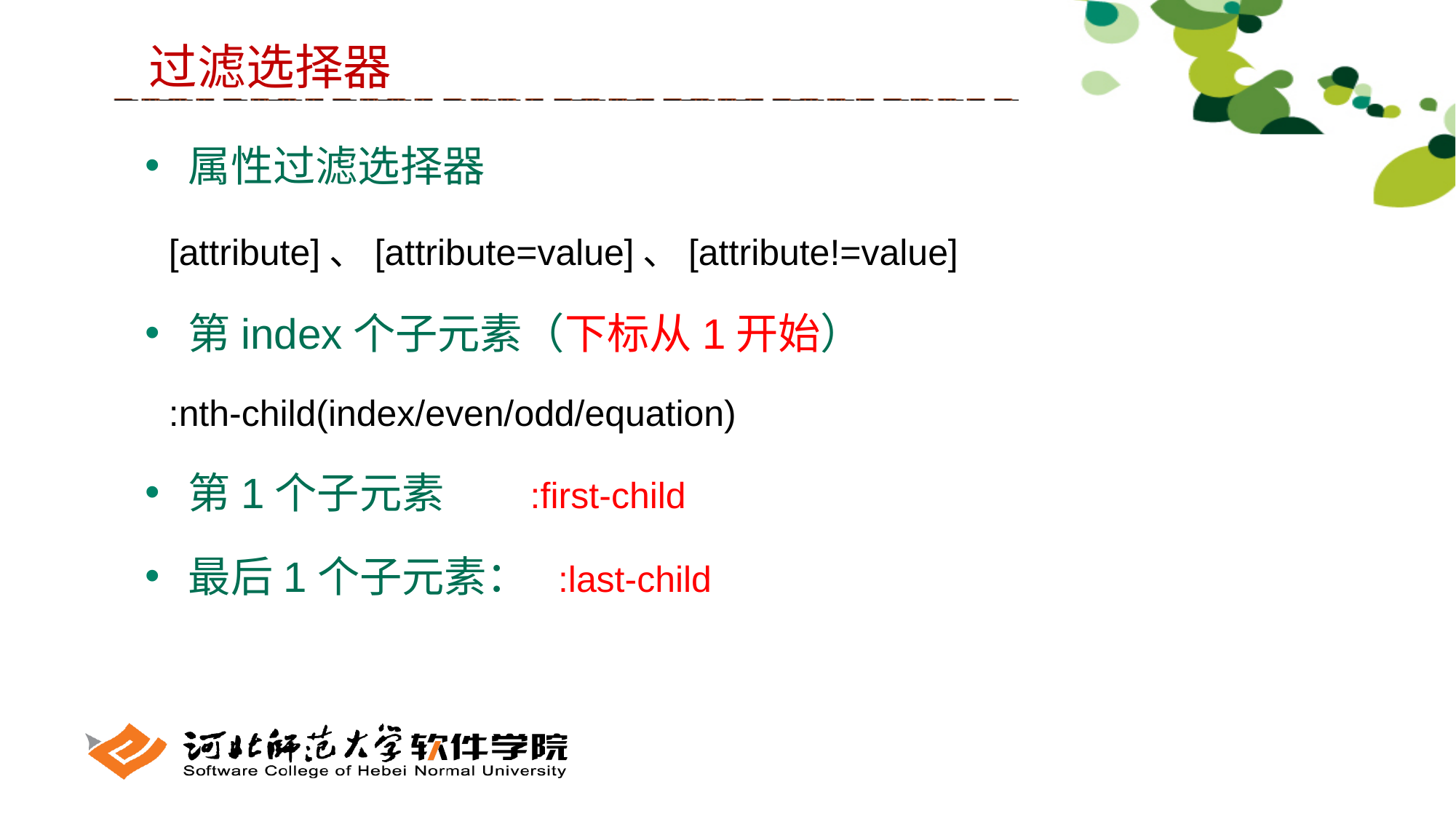

过滤选择器
 属性过滤选择器
	[attribute]、[attribute=value]、[attribute!=value]
 第index个子元素（下标从1开始）
	:nth-child(index/even/odd/equation)
 第1个子元素        :first-child
 最后1个子元素：  :last-child